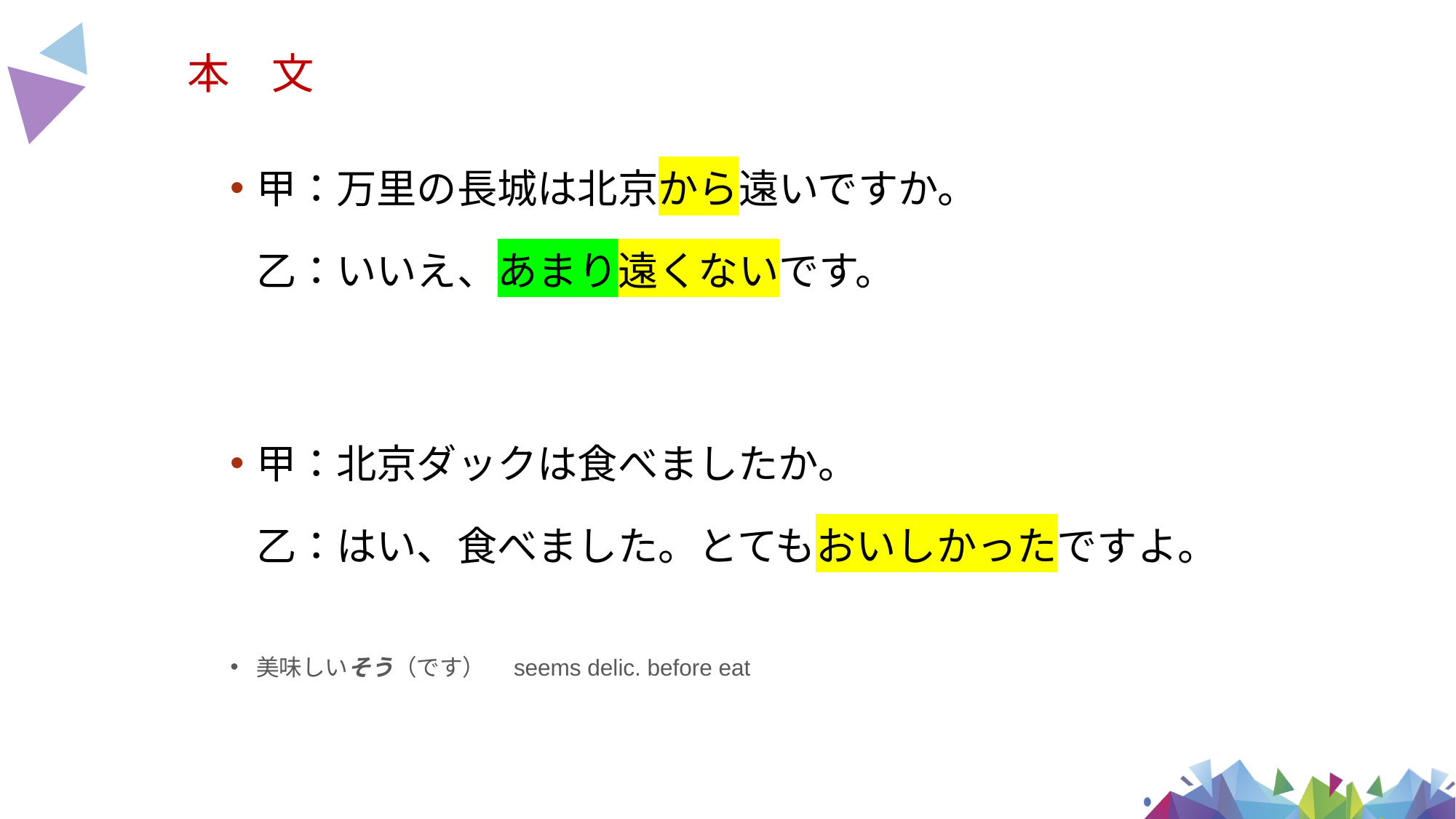

# 本　文
甲：万里の長城は北京から遠いですか。
乙：いいえ、あまり遠くないです。

甲：北京ダックは食べましたか。
乙：はい、食べました。とてもおいしかったですよ。

美味しいそう（です）　seems delic. before eat